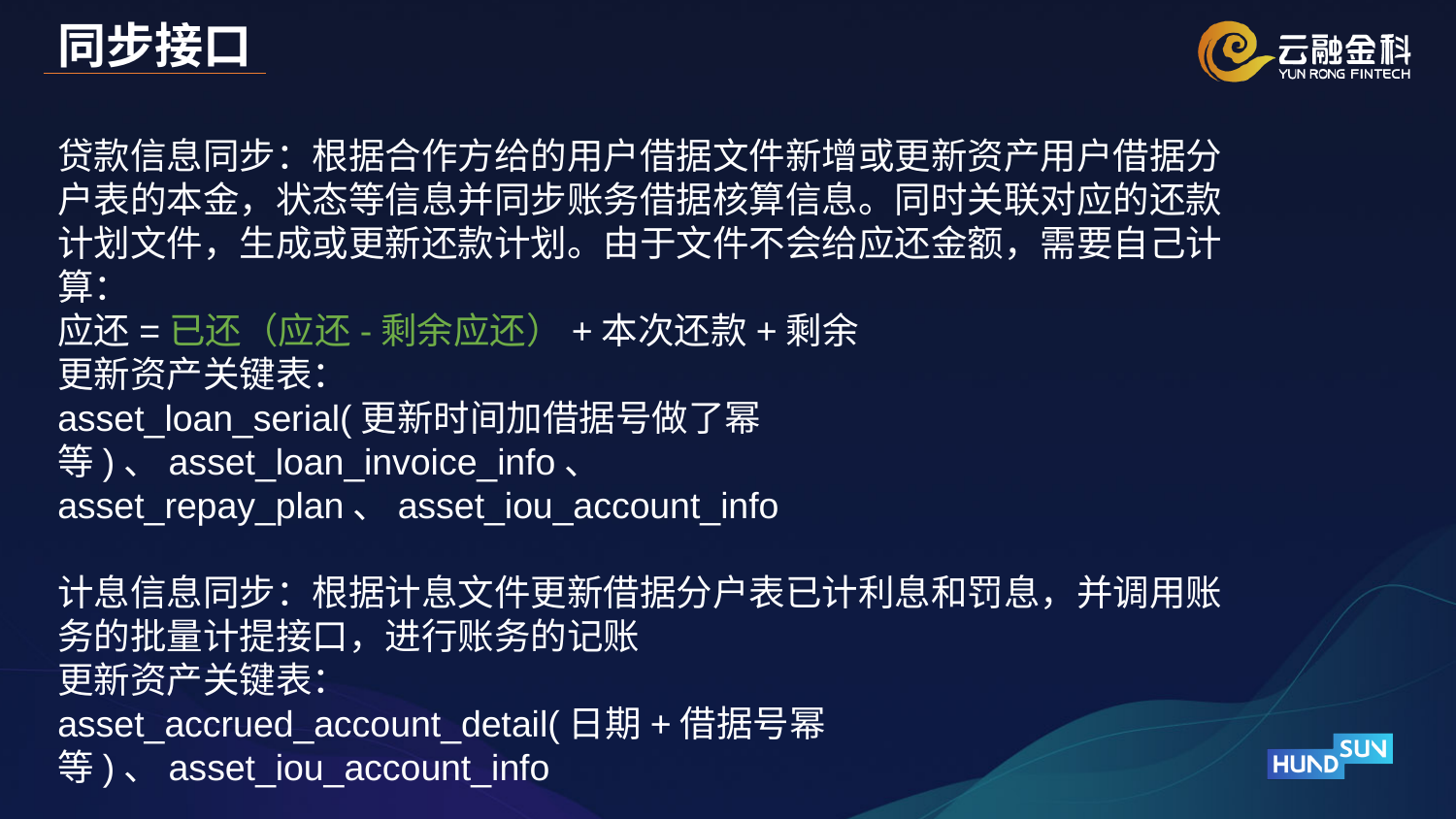

同步接口

贷款信息同步：根据合作方给的用户借据文件新增或更新资产用户借据分户表的本金，状态等信息并同步账务借据核算信息。同时关联对应的还款计划文件，生成或更新还款计划。由于文件不会给应还金额，需要自己计算：
应还=已还（应还-剩余应还）+本次还款+剩余
更新资产关键表：
asset_loan_serial(更新时间加借据号做了幂等)、asset_loan_invoice_info、
asset_repay_plan、asset_iou_account_info

计息信息同步：根据计息文件更新借据分户表已计利息和罚息，并调用账务的批量计提接口，进行账务的记账
更新资产关键表：
asset_accrued_account_detail(日期+借据号幂等)、asset_iou_account_info